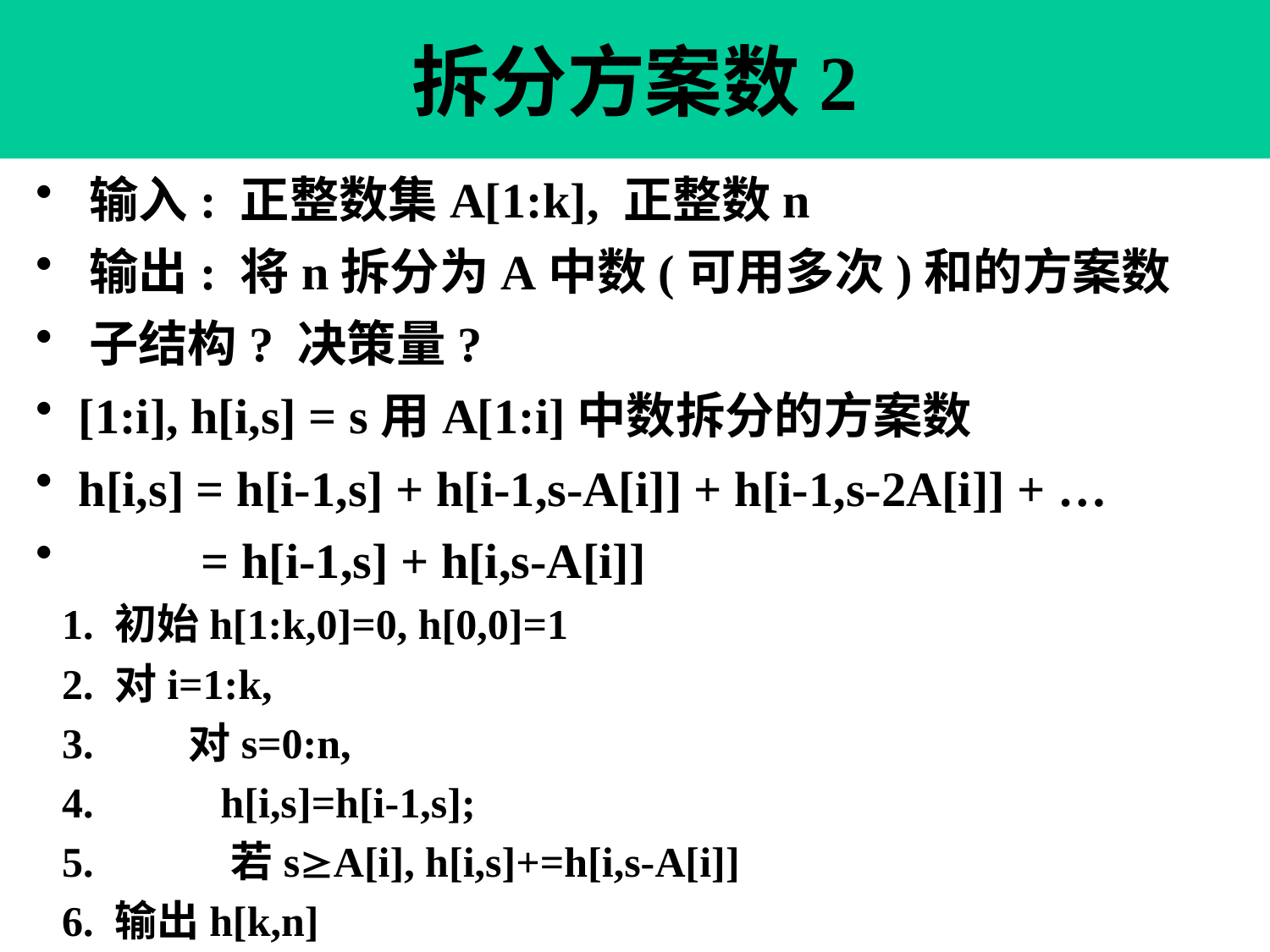

# 拆分方案数2
 输入: 正整数集A[1:k], 正整数n
 输出: 将n拆分为A中数(可用多次)和的方案数
 子结构? 决策量?
 [1:i], h[i,s] = s用A[1:i]中数拆分的方案数
 h[i,s] = h[i-1,s] + h[i-1,s-A[i]] + h[i-1,s-2A[i]] + …
           = h[i-1,s] + h[i,s-A[i]]
1. 初始h[1:k,0]=0, h[0,0]=1
2. 对i=1:k,
3.        对s=0:n,
4.            h[i,s]=h[i-1,s];
5.            若s≥A[i], h[i,s]+=h[i,s-A[i]]
6. 输出h[k,n]